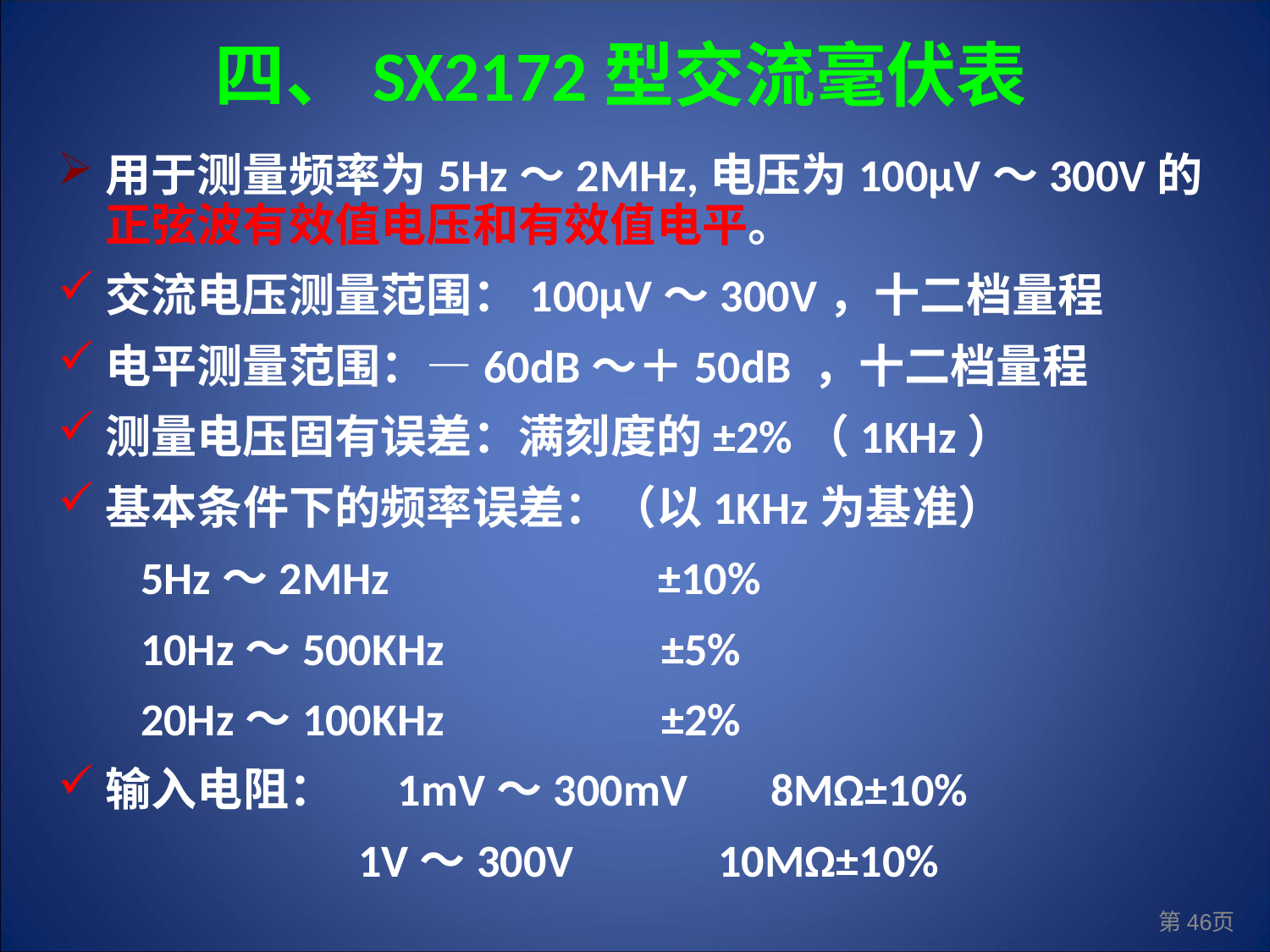

四、SX2172型交流毫伏表
用于测量频率为5Hz～2MHz,电压为100μV～300V的正弦波有效值电压和有效值电平。
交流电压测量范围：100μV～300V，十二档量程
电平测量范围：―60dB～＋50dB ，十二档量程
测量电压固有误差：满刻度的±2%（1KHz）
基本条件下的频率误差：（以1KHz为基准）
        5Hz～2MHz                          ±10%
        10Hz～500KHz                     ±5%
        20Hz～100KHz                     ±2%
输入电阻：     1mV～300mV        8MΩ±10%
                             1V～300V              10MΩ±10%